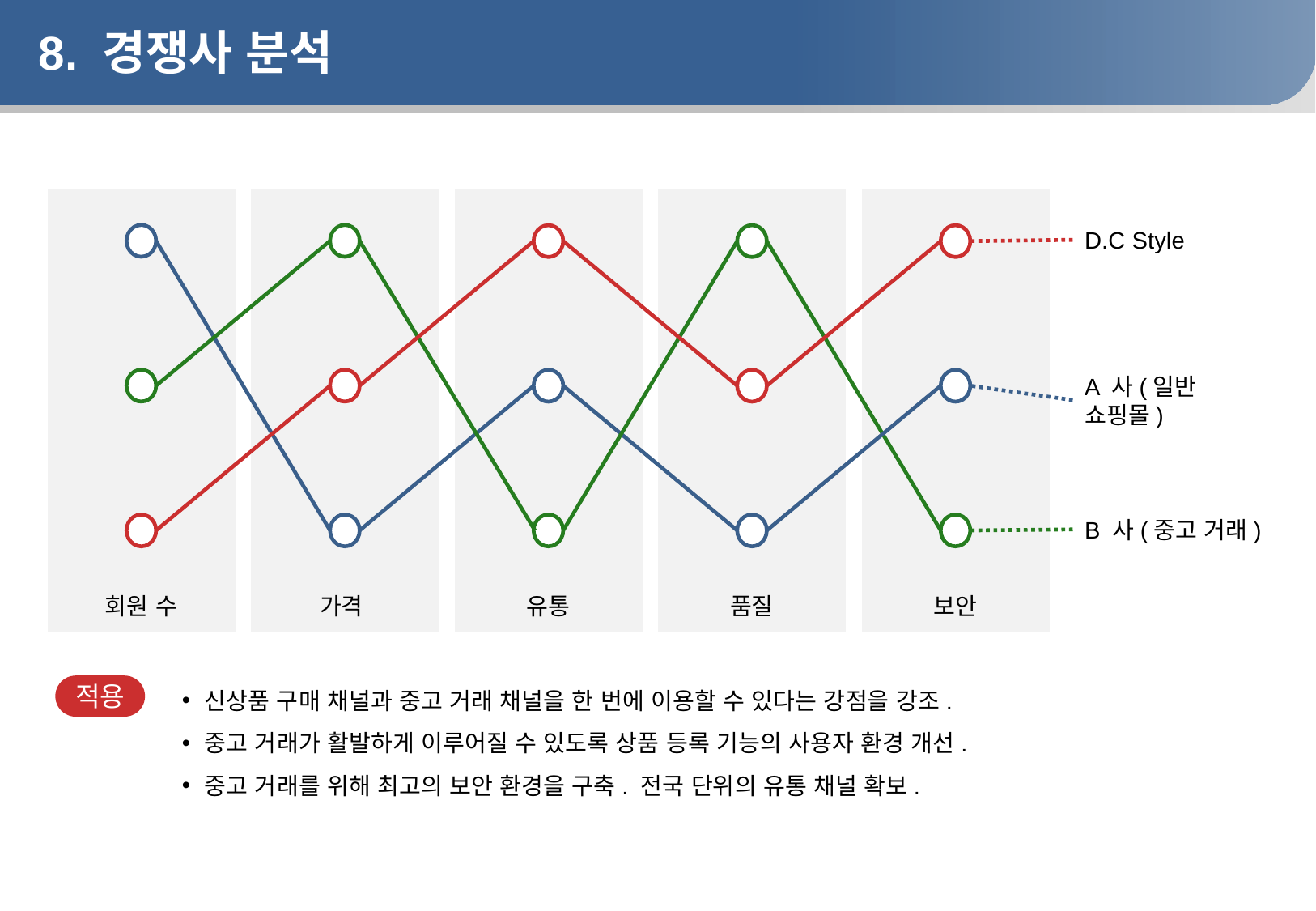

# 8. 경쟁사 분석

D.C Style

A 사(일반 쇼핑몰)

B 사(중고 거래)

회원 수
가격
유통
품질
보안
신상품 구매 채널과 중고 거래 채널을 한 번에 이용할 수 있다는 강점을 강조.
중고 거래가 활발하게 이루어질 수 있도록 상품 등록 기능의 사용자 환경 개선.
중고 거래를 위해 최고의 보안 환경을 구축. 전국 단위의 유통 채널 확보.
적용